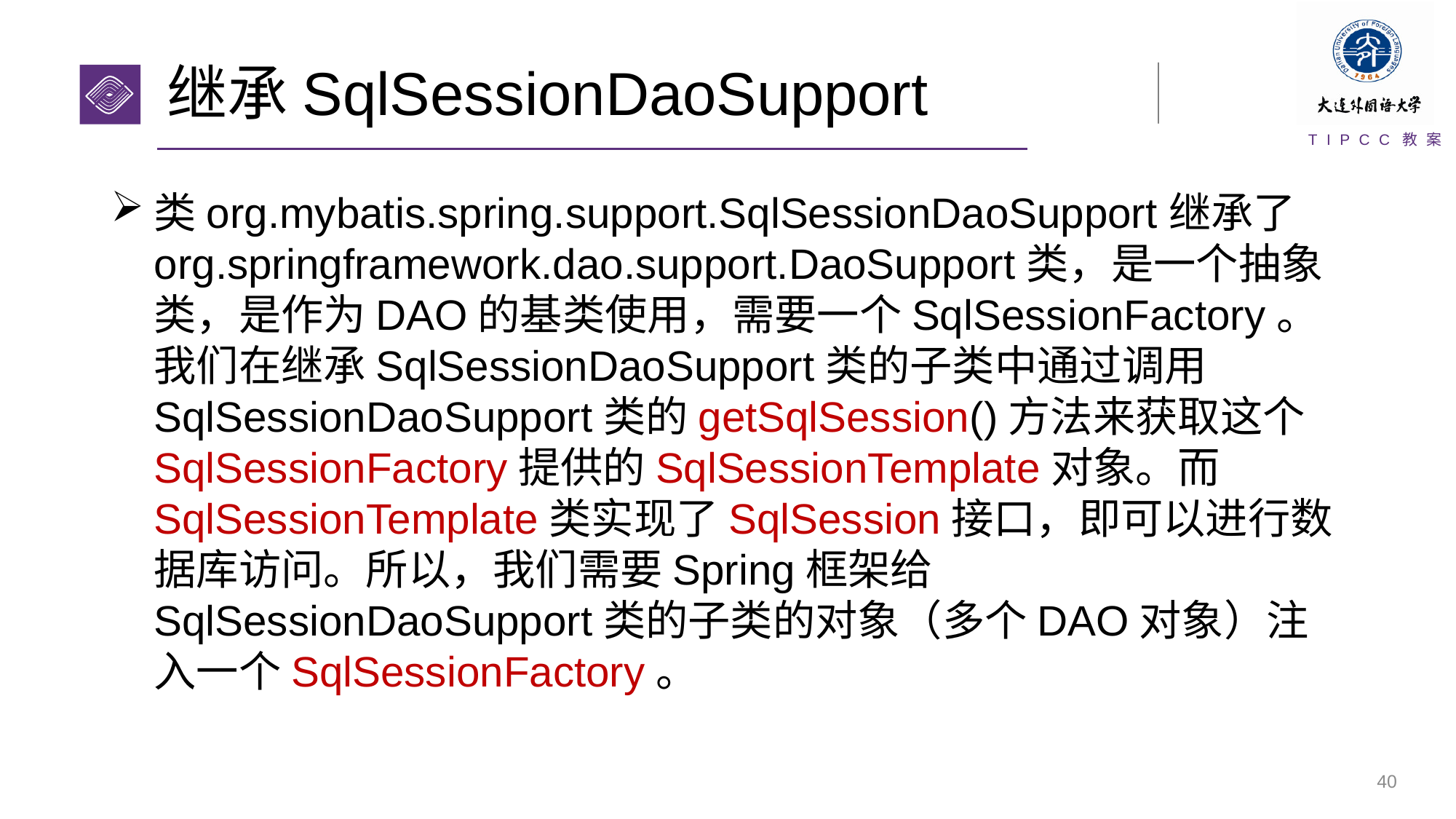

# 继承SqlSessionDaoSupport
类org.mybatis.spring.support.SqlSessionDaoSupport继承了org.springframework.dao.support.DaoSupport类，是一个抽象类，是作为DAO的基类使用，需要一个SqlSessionFactory。我们在继承SqlSessionDaoSupport类的子类中通过调用SqlSessionDaoSupport类的getSqlSession()方法来获取这个SqlSessionFactory提供的SqlSessionTemplate对象。而SqlSessionTemplate类实现了SqlSession接口，即可以进行数据库访问。所以，我们需要Spring框架给SqlSessionDaoSupport类的子类的对象（多个DAO对象）注入一个SqlSessionFactory。
40